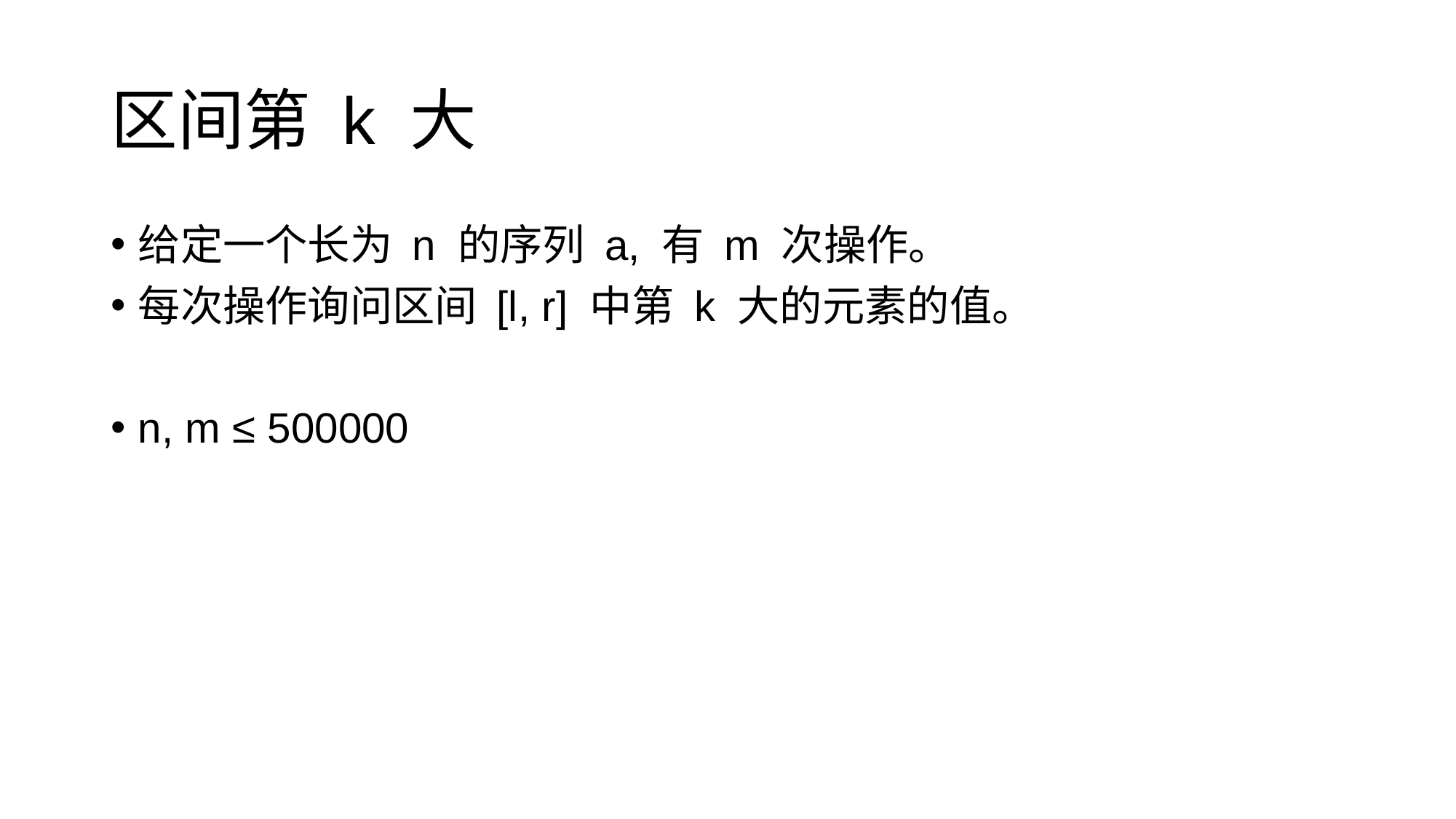

# 区间第 k 大
给定一个长为 n 的序列 a, 有 m 次操作。
每次操作询问区间 [l, r] 中第 k 大的元素的值。

n, m ≤ 500000